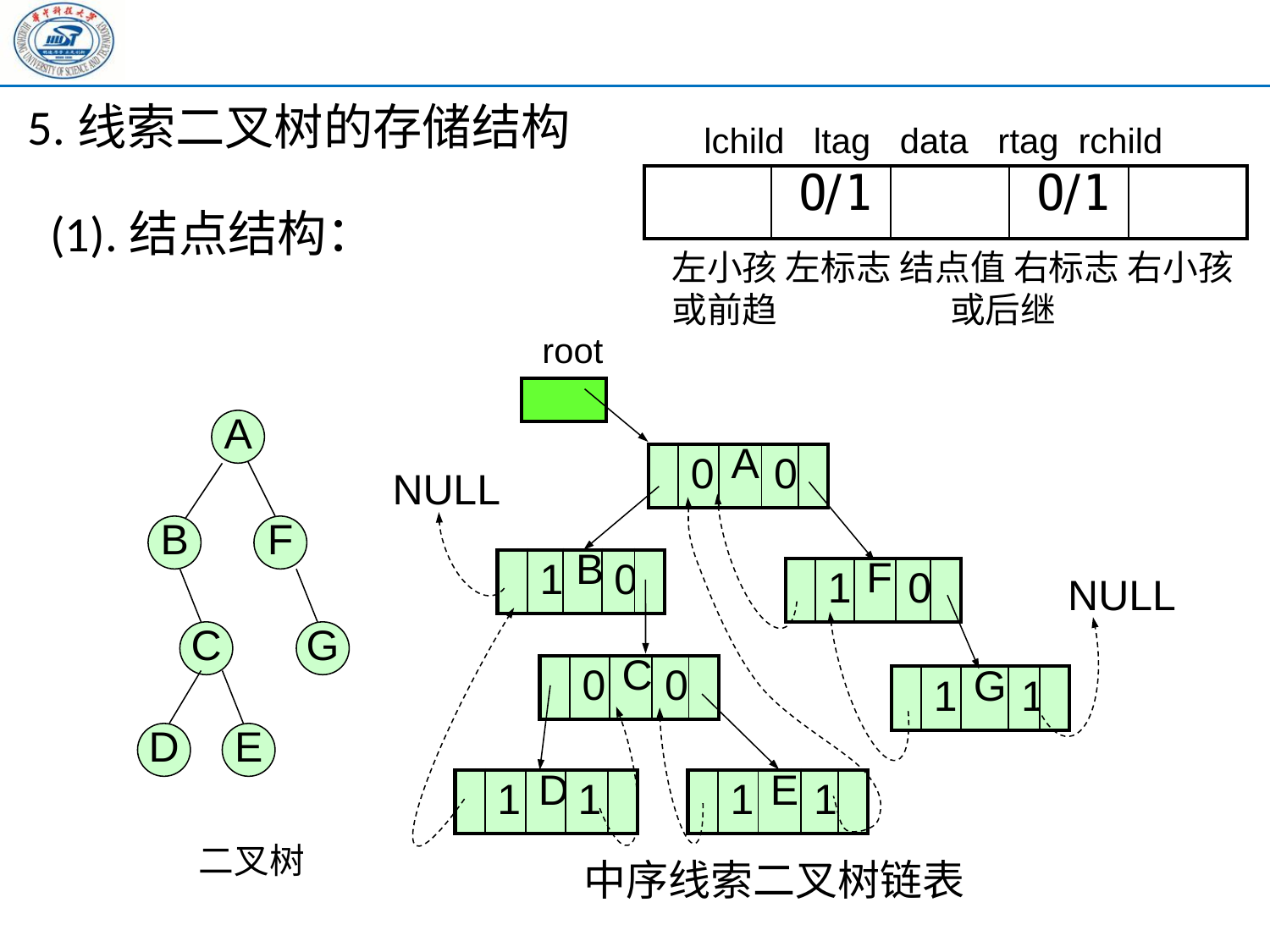

5.线索二叉树的存储结构

  (1).结点结构：
lchild   ltag   data   rtag  rchild
|  | 0/1 |  | 0/1 |  |
| --- | --- | --- | --- | --- |
左小孩 左标志 结点值 右标志 右小孩
或前趋                      或后继
root
|  |
| --- |

A
|  | 0 | A | 0 |  |
| --- | --- | --- | --- | --- |

NULL

B
F

|  | 1 | B | 0 |  |
| --- | --- | --- | --- | --- |
|  | 1 | F | 0 |  |
| --- | --- | --- | --- | --- |
NULL

C
G
|  | 0 | C | 0 |  |
| --- | --- | --- | --- | --- |

|  | 1 | G | 1 |  |
| --- | --- | --- | --- | --- |

D
E

|  | 1 | D | 1 |  |
| --- | --- | --- | --- | --- |
|  | 1 | E | 1 |  |
| --- | --- | --- | --- | --- |

二叉树
中序线索二叉树链表